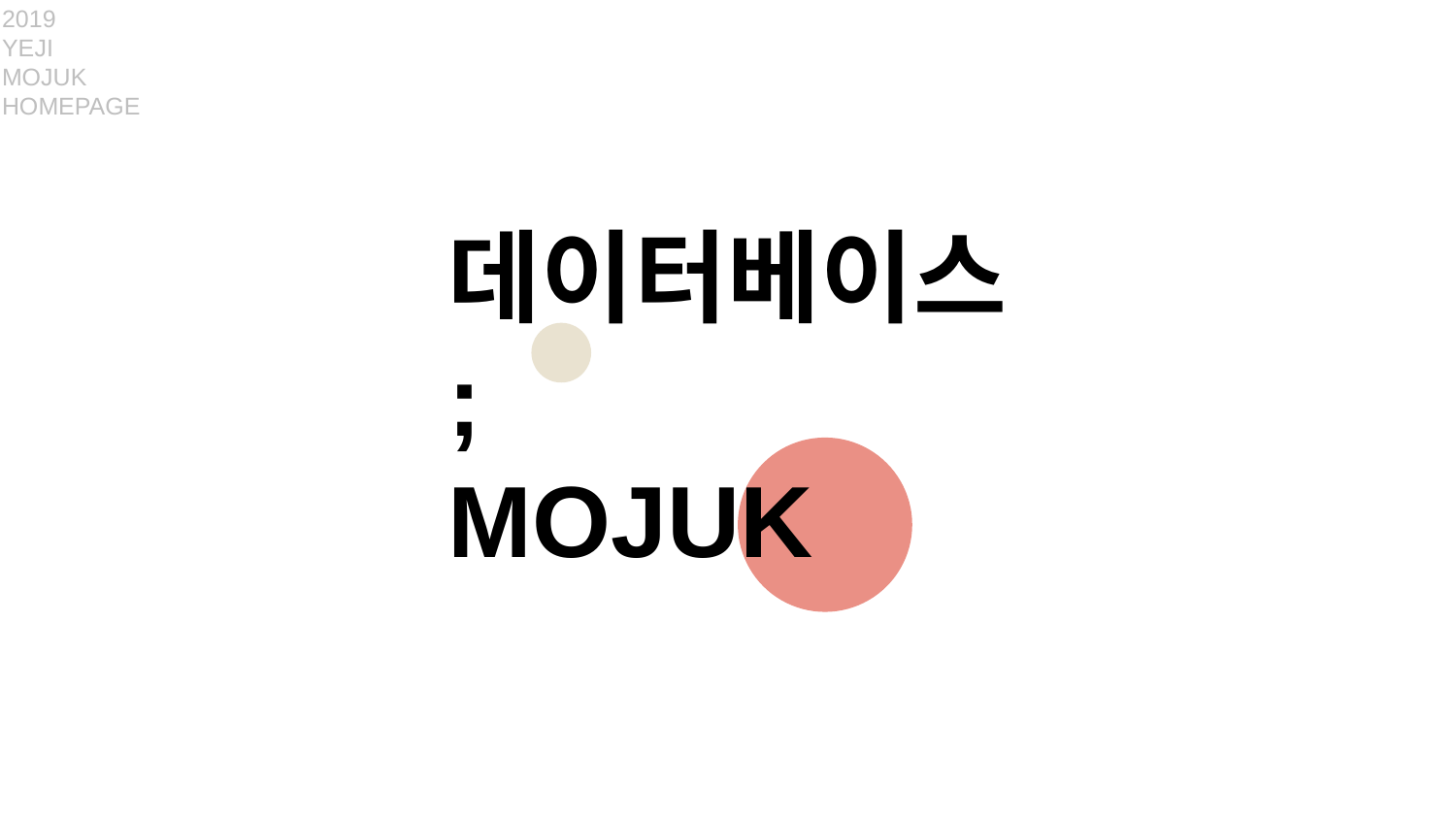

2019
YEJI
MOJUK
HOMEPAGE
데이터베이스
;
MOJUK